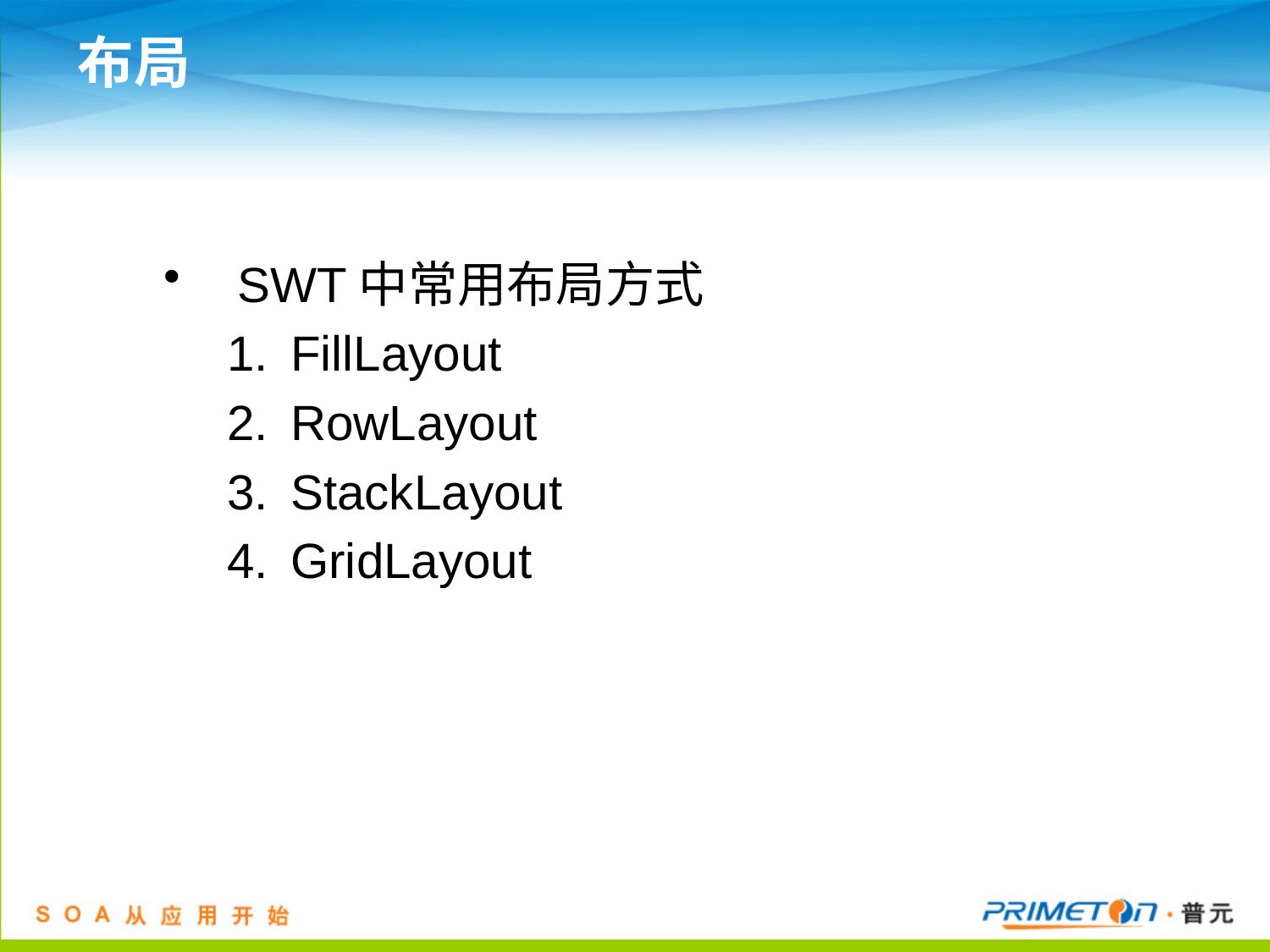

# 布局
SWT中常用布局方式
FillLayout
RowLayout
StackLayout
GridLayout